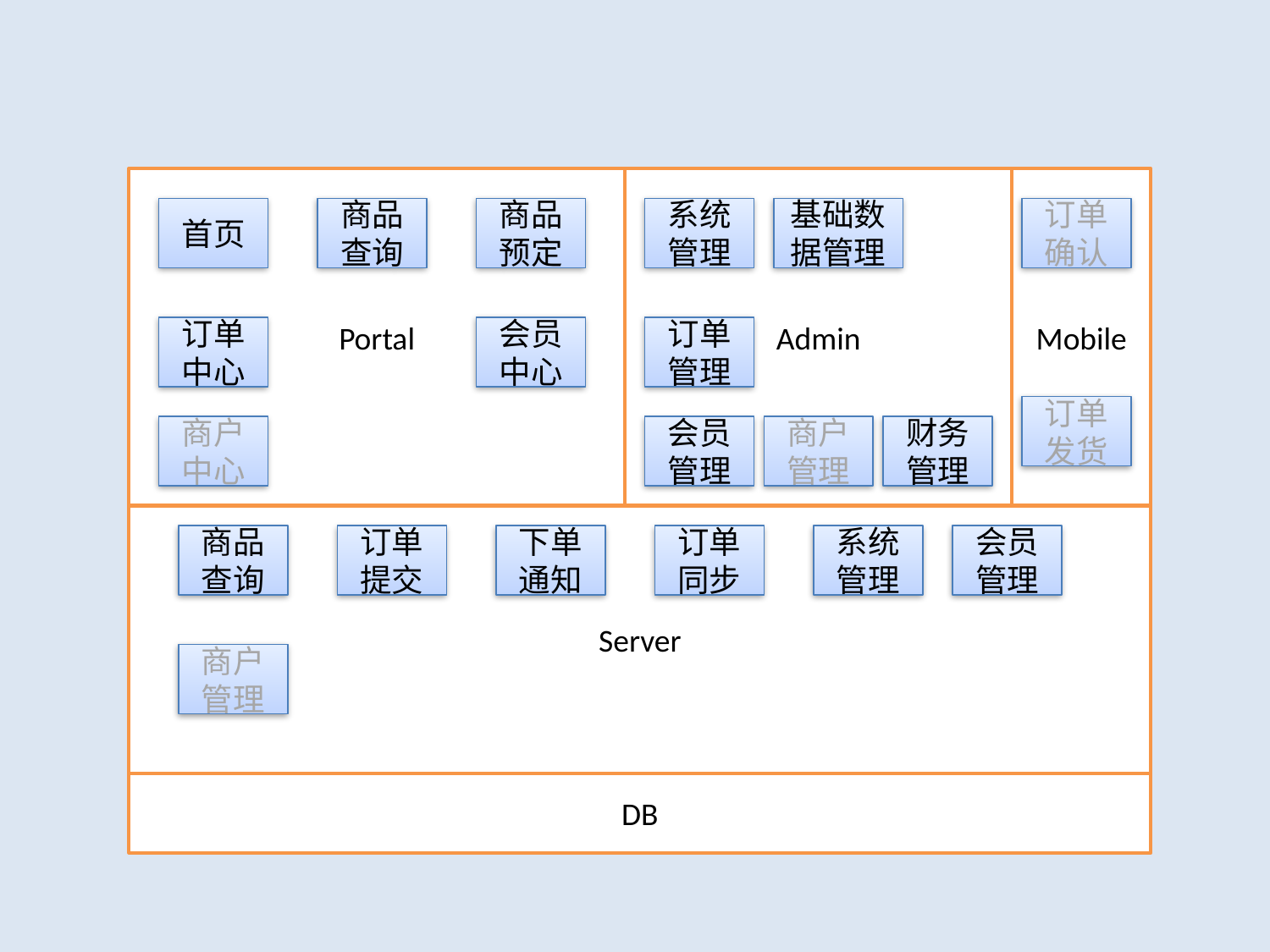

Portal
Admin
Mobile
首页
商品查询
商品预定
系统管理
基础数据管理
订单确认
订单中心
会员中心
订单管理
订单发货
商户中心
会员管理
商户管理
财务管理
Server
商品查询
订单提交
下单通知
订单同步
系统管理
会员管理
商户管理
DB